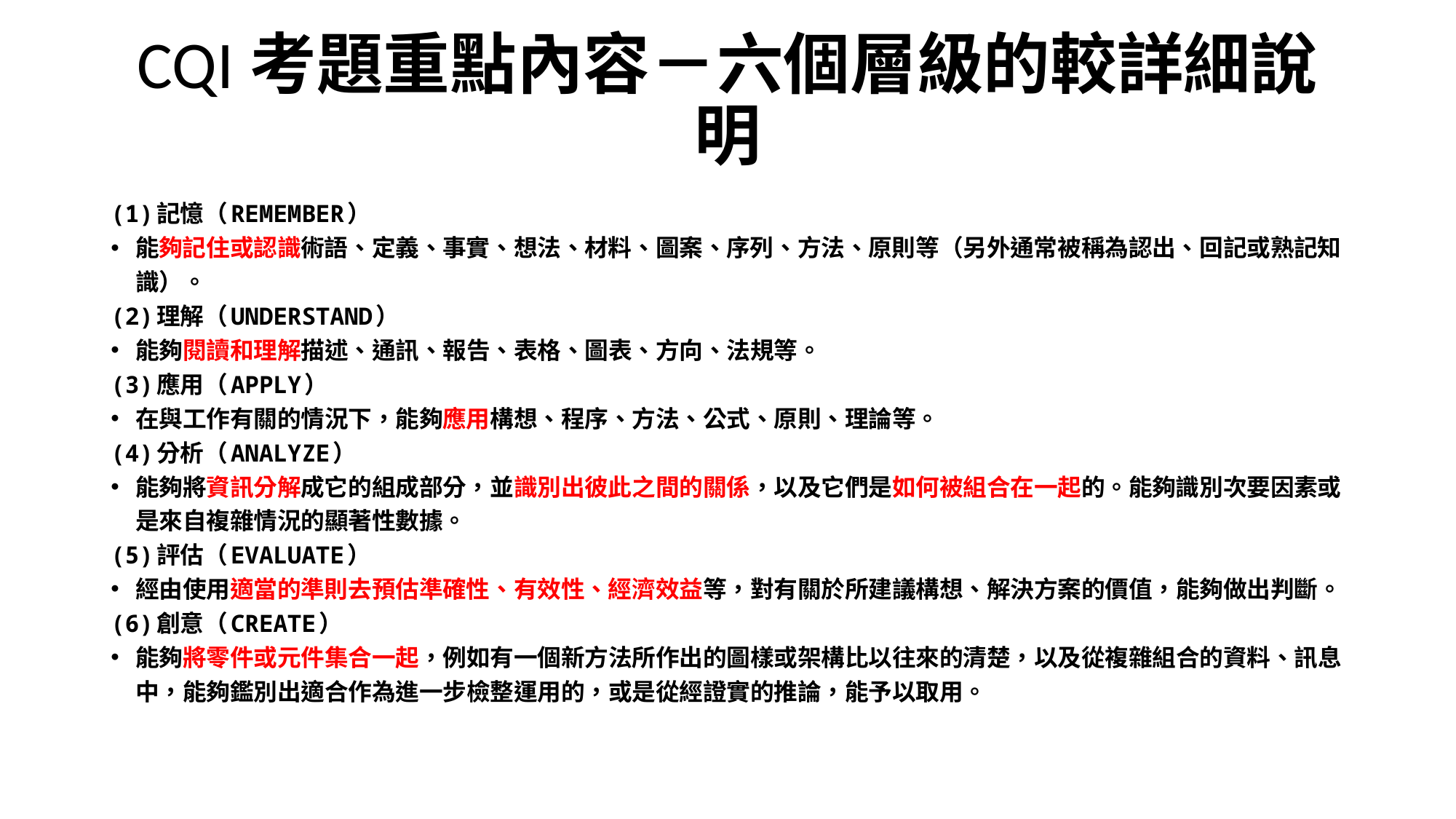

# CQI考題重點內容－六個層級的較詳細說明
(1)記憶（REMEMBER）
能夠記住或認識術語、定義、事實、想法、材料、圖案、序列、方法、原則等（另外通常被稱為認出、回記或熟記知識）。
(2)理解（UNDERSTAND）
能夠閱讀和理解描述、通訊、報告、表格、圖表、方向、法規等。
(3)應用（APPLY）
在與工作有關的情況下，能夠應用構想、程序、方法、公式、原則、理論等。
(4)分析（ANALYZE）
能夠將資訊分解成它的組成部分，並識別出彼此之間的關係，以及它們是如何被組合在一起的。能夠識別次要因素或是來自複雜情況的顯著性數據。
(5)評估（EVALUATE）
經由使用適當的準則去預估準確性、有效性、經濟效益等，對有關於所建議構想、解決方案的價值，能夠做出判斷。
(6)創意（CREATE）
能夠將零件或元件集合一起，例如有一個新方法所作出的圖樣或架構比以往來的清楚，以及從複雜組合的資料、訊息中，能夠鑑別出適合作為進一步檢整運用的，或是從經證實的推論，能予以取用。